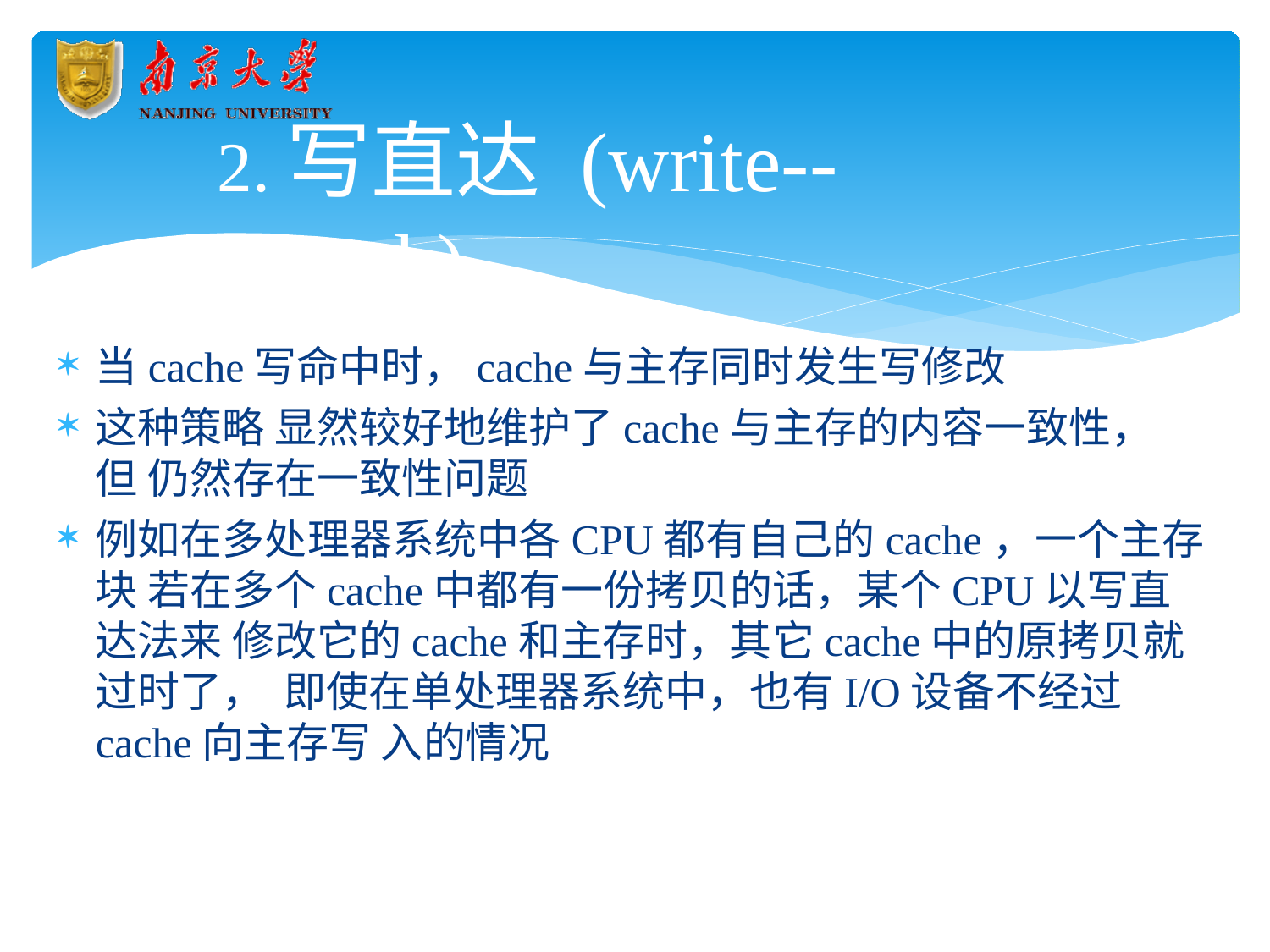

# 2.写直达 (write--trough)
当cache写命中时，cache与主存同时发生写修改
这种策略 显然较好地维护了cache与主存的内容一致性，但 仍然存在一致性问题
例如在多处理器系统中各CPU都有自己的cache，一个主存块 若在多个cache中都有一份拷贝的话，某个CPU以写直达法来 修改它的cache和主存时，其它cache中的原拷贝就过时了，  即使在单处理器系统中，也有I/O设备不经过cache向主存写 入的情况